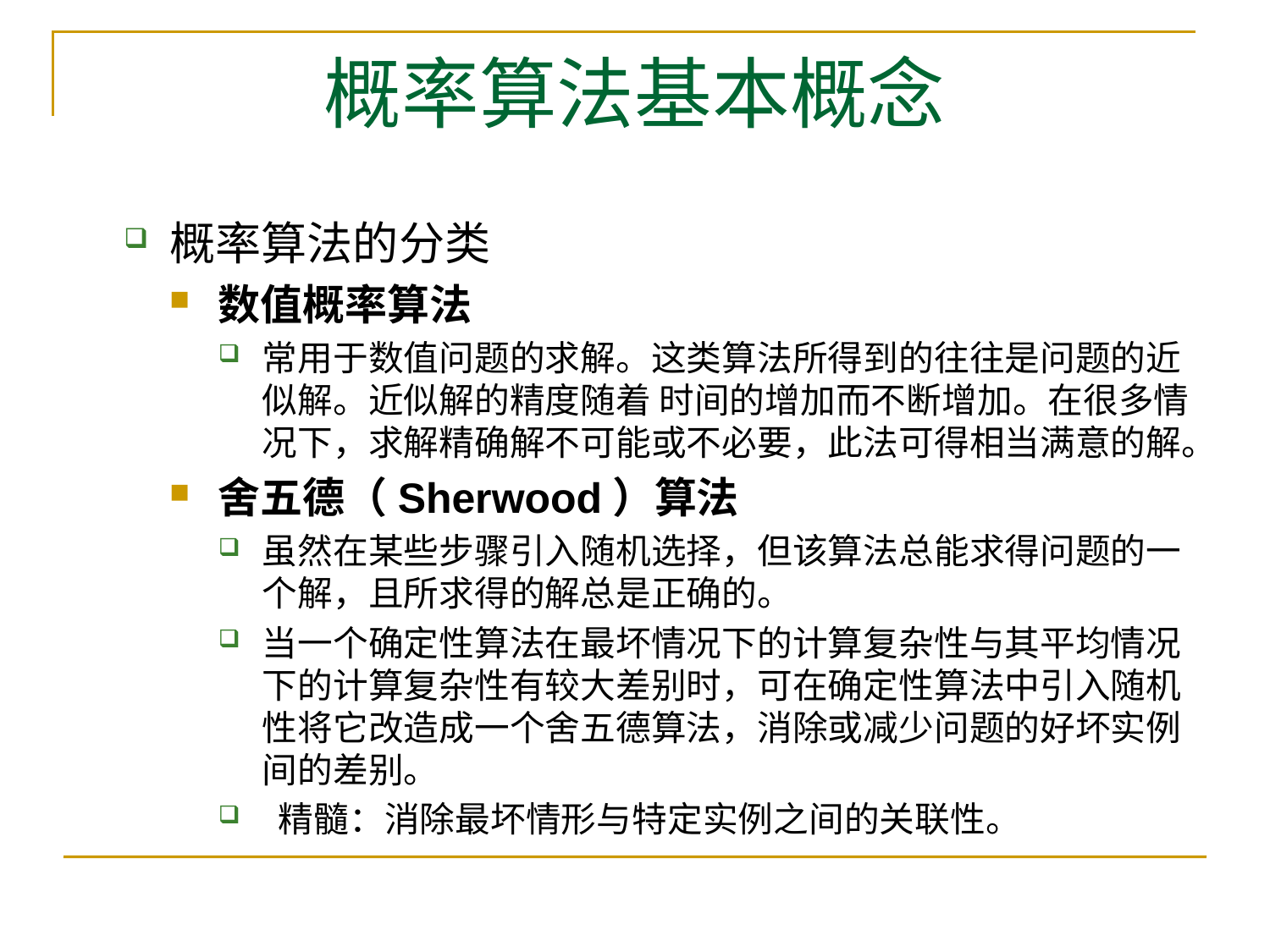

# 概率算法基本概念
概率算法的分类
数值概率算法
常用于数值问题的求解。这类算法所得到的往往是问题的近似解。近似解的精度随着 时间的增加而不断增加。在很多情况下，求解精确解不可能或不必要，此法可得相当满意的解。
舍五德（Sherwood）算法
虽然在某些步骤引入随机选择，但该算法总能求得问题的一个解，且所求得的解总是正确的。
当一个确定性算法在最坏情况下的计算复杂性与其平均情况下的计算复杂性有较大差别时，可在确定性算法中引入随机性将它改造成一个舍五德算法，消除或减少问题的好坏实例间的差别。
 精髓：消除最坏情形与特定实例之间的关联性。